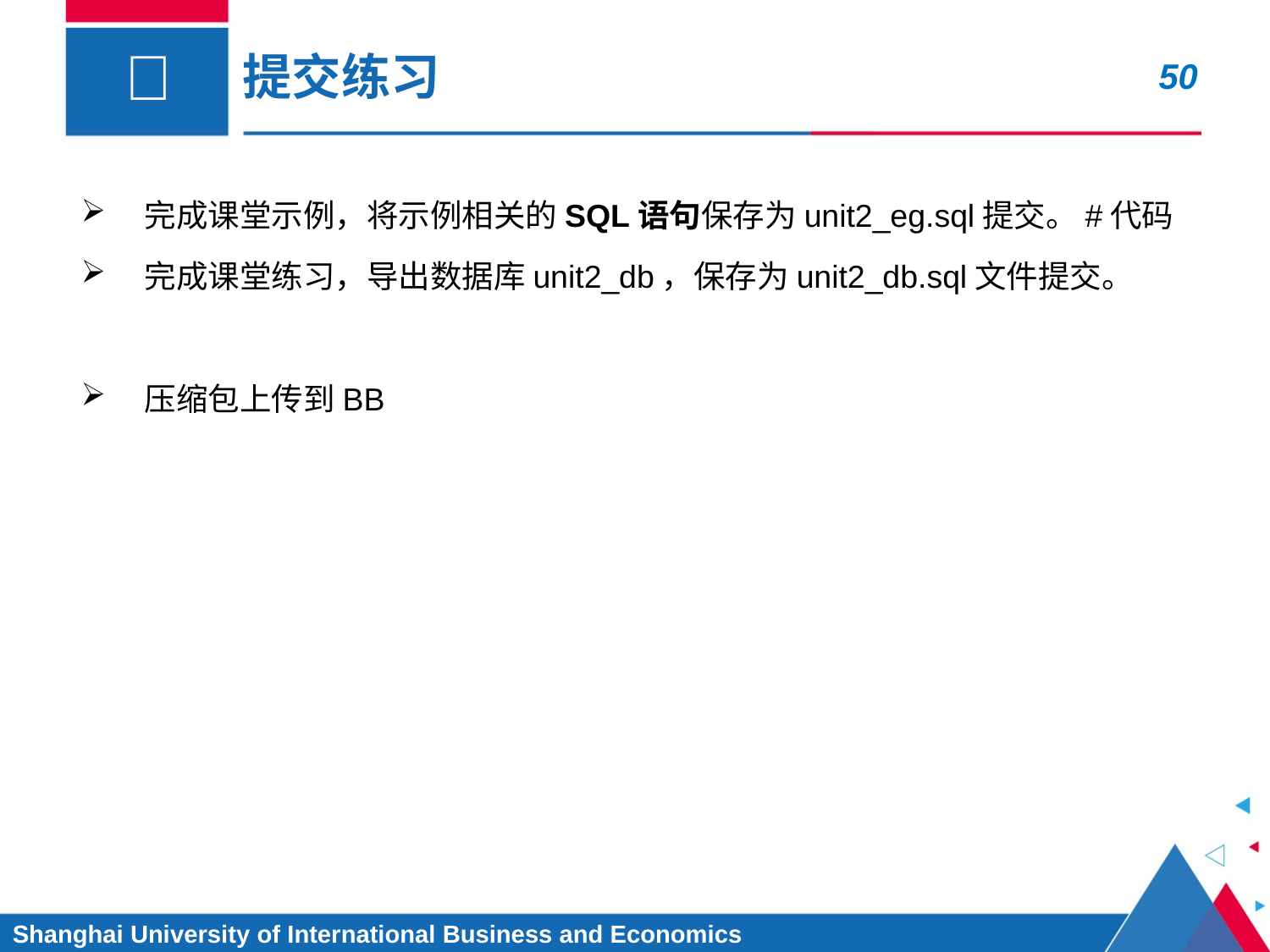

# 提交练习
完成课堂示例，将示例相关的SQL语句保存为unit2_eg.sql提交。#代码
完成课堂练习，导出数据库unit2_db，保存为unit2_db.sql文件提交。

压缩包上传到BB